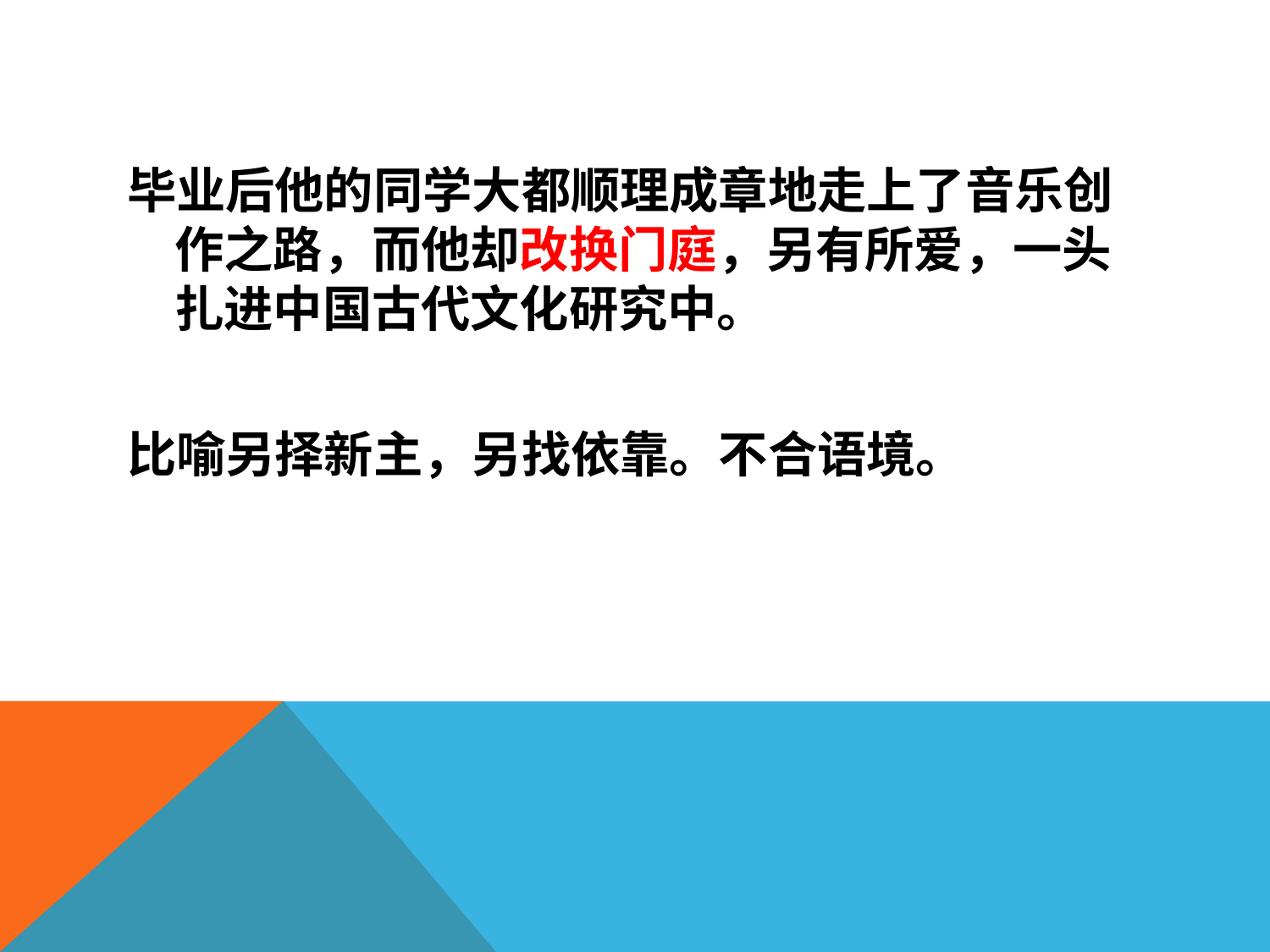

#
毕业后他的同学大都顺理成章地走上了音乐创作之路，而他却改换门庭，另有所爱，一头扎进中国古代文化研究中。

比喻另择新主，另找依靠。不合语境。